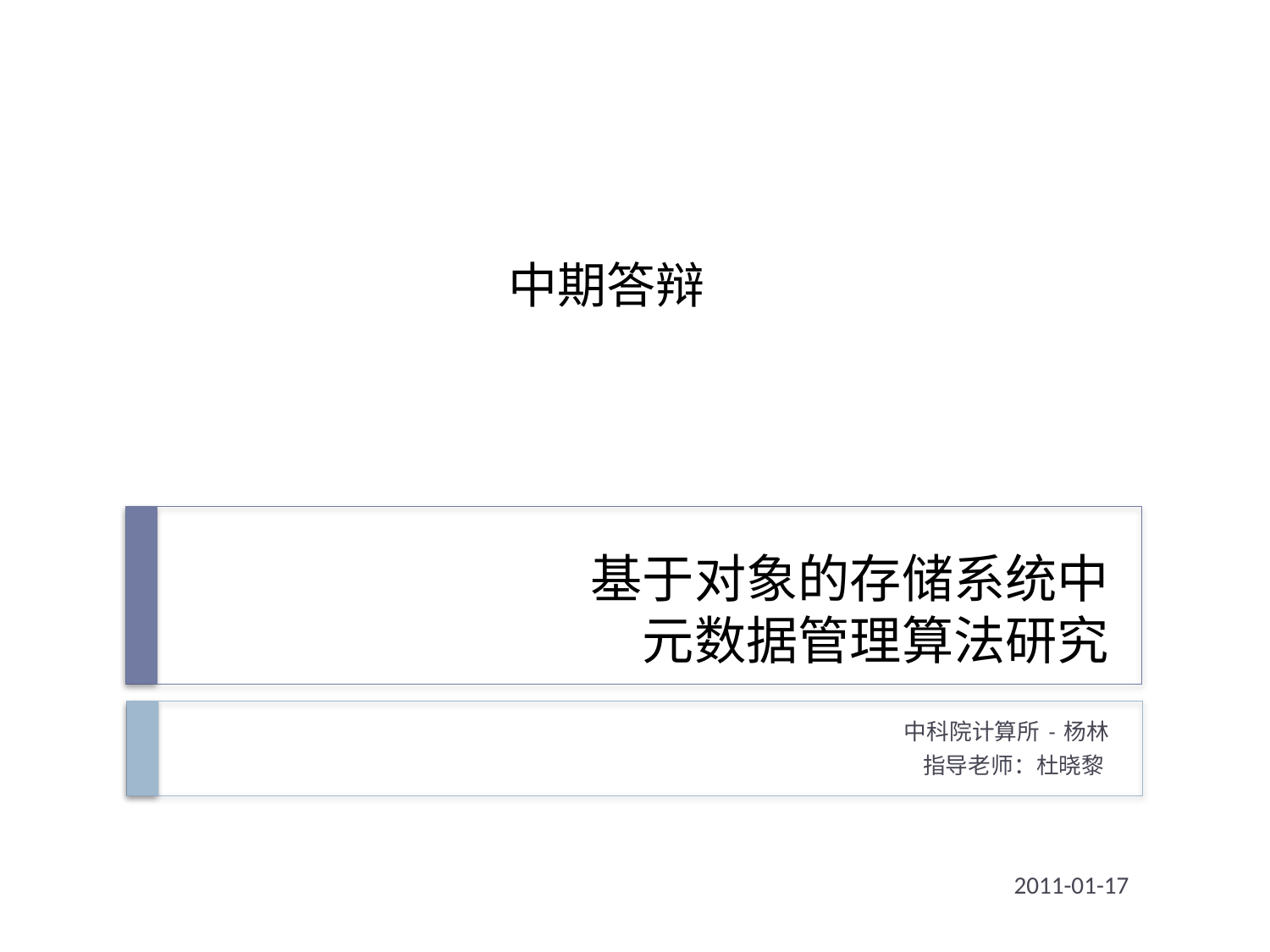

中期答辩
# 基于对象的存储系统中 元数据管理算法研究
中科院计算所 - 杨林
指导老师：杜晓黎
2011-01-17